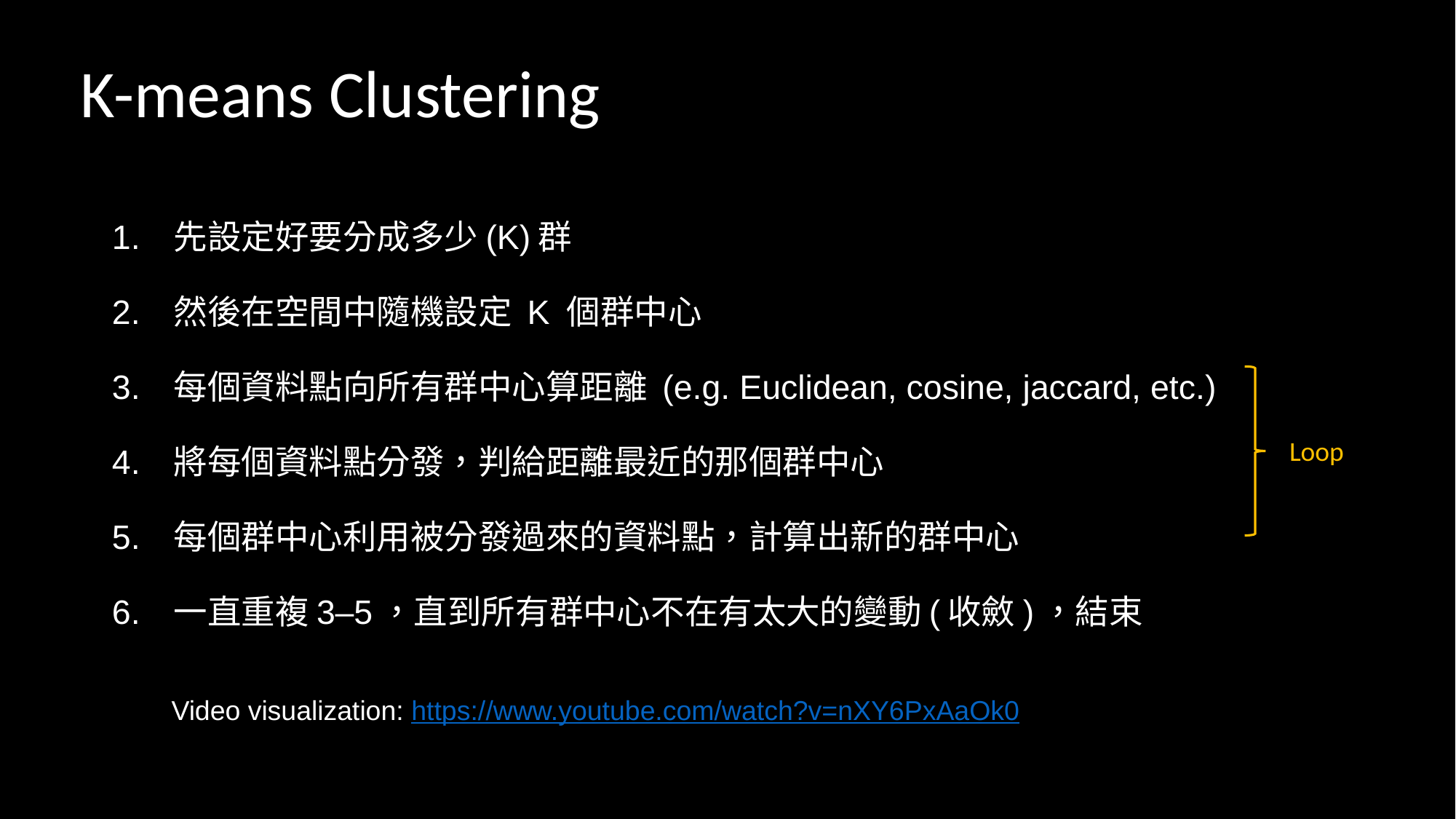

# K-means Clustering
先設定好要分成多少(K)群
然後在空間中隨機設定 K 個群中心
每個資料點向所有群中心算距離 (e.g. Euclidean, cosine, jaccard, etc.)
將每個資料點分發，判給距離最近的那個群中心
每個群中心利用被分發過來的資料點，計算出新的群中心
一直重複3–5，直到所有群中心不在有太大的變動(收斂)，結束

Loop
Video visualization: https://www.youtube.com/watch?v=nXY6PxAaOk0